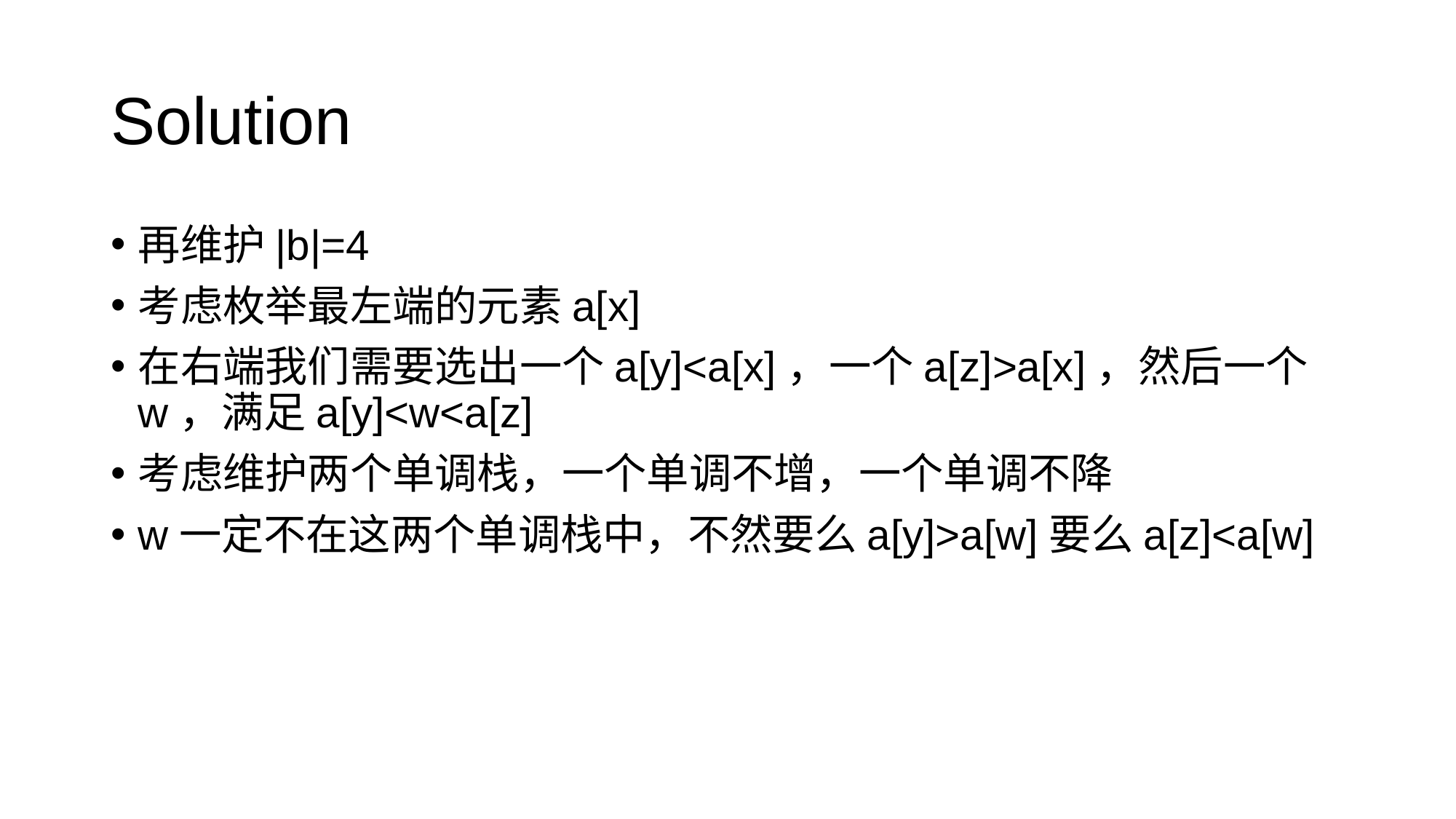

# Solution
再维护|b|=4
考虑枚举最左端的元素a[x]
在右端我们需要选出一个a[y]<a[x]，一个a[z]>a[x]，然后一个w，满足a[y]<w<a[z]
考虑维护两个单调栈，一个单调不增，一个单调不降
w一定不在这两个单调栈中，不然要么a[y]>a[w]要么a[z]<a[w]